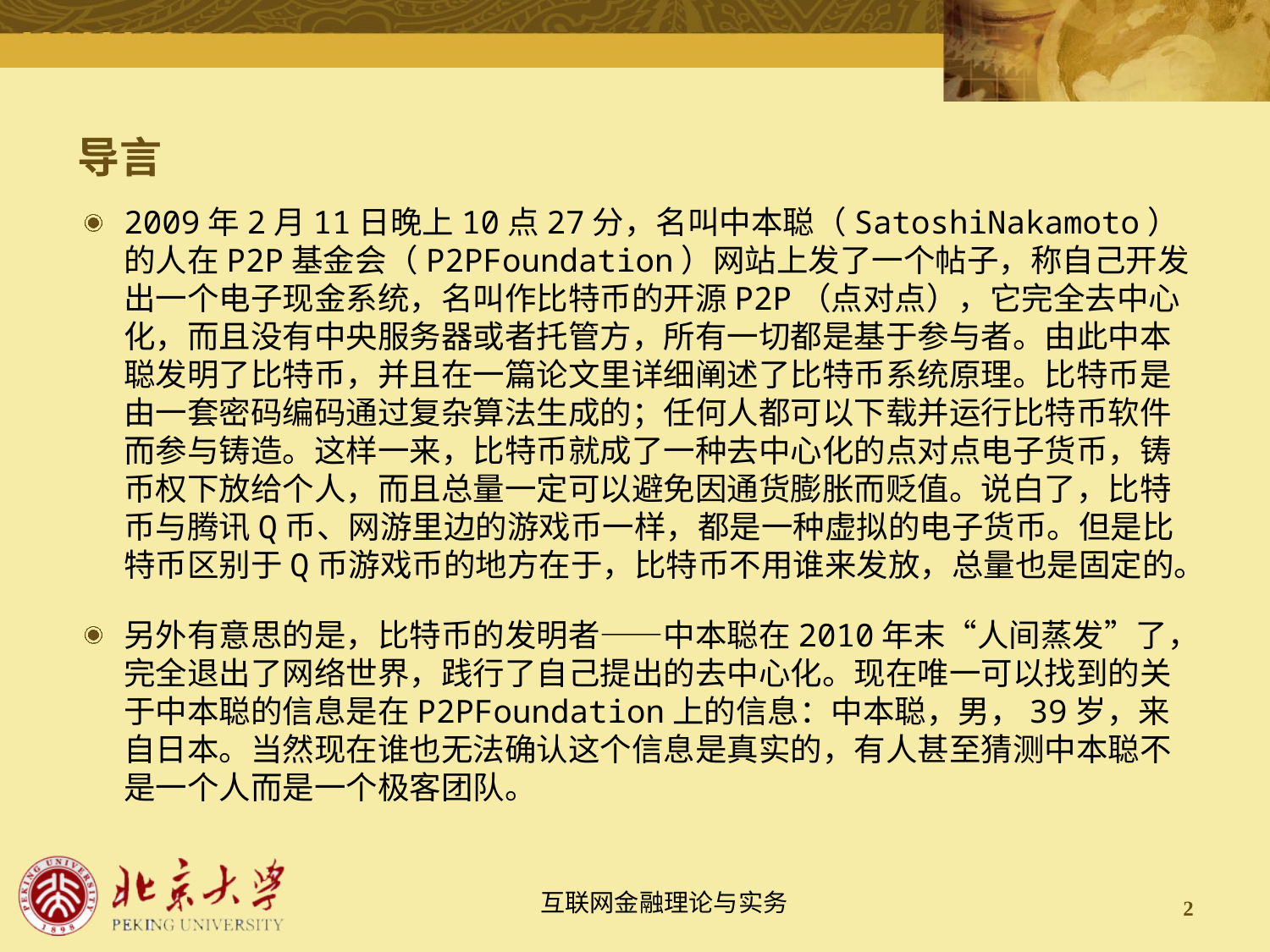

# 导言
2009年2月11日晚上10点27分，名叫中本聪（SatoshiNakamoto）的人在P2P基金会（P2PFoundation）网站上发了一个帖子，称自己开发出一个电子现金系统，名叫作比特币的开源P2P（点对点），它完全去中心化，而且没有中央服务器或者托管方，所有一切都是基于参与者。由此中本聪发明了比特币，并且在一篇论文里详细阐述了比特币系统原理。比特币是由一套密码编码通过复杂算法生成的；任何人都可以下载并运行比特币软件而参与铸造。这样一来，比特币就成了一种去中心化的点对点电子货币，铸币权下放给个人，而且总量一定可以避免因通货膨胀而贬值。说白了，比特币与腾讯Q币、网游里边的游戏币一样，都是一种虚拟的电子货币。但是比特币区别于Q币游戏币的地方在于，比特币不用谁来发放，总量也是固定的。
另外有意思的是，比特币的发明者——中本聪在2010年末“人间蒸发”了，完全退出了网络世界，践行了自己提出的去中心化。现在唯一可以找到的关于中本聪的信息是在P2PFoundation上的信息：中本聪，男，39岁，来自日本。当然现在谁也无法确认这个信息是真实的，有人甚至猜测中本聪不是一个人而是一个极客团队。
2